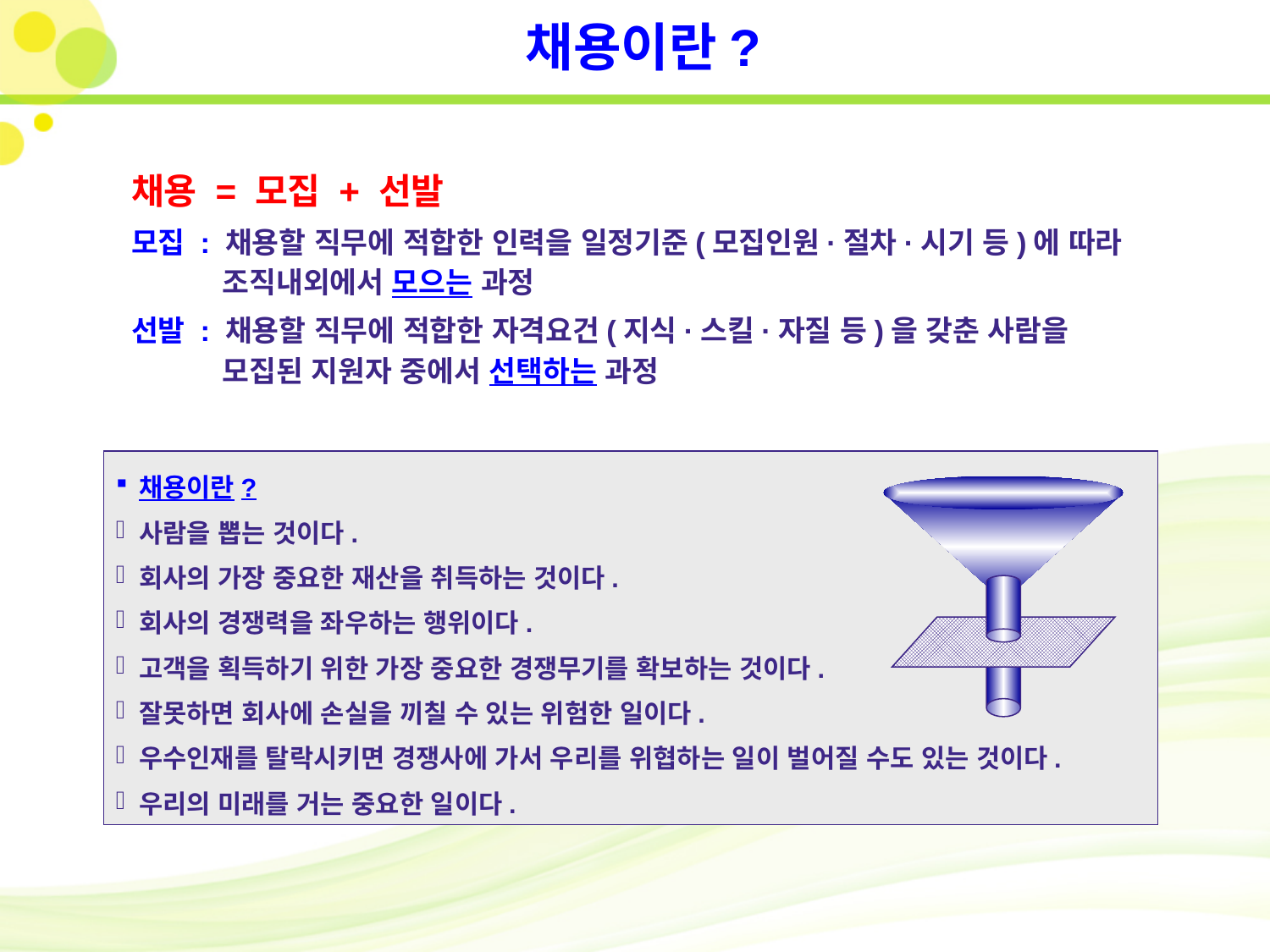

채용이란?
채용 = 모집 + 선발
모집 : 채용할 직무에 적합한 인력을 일정기준(모집인원·절차·시기 등)에 따라 조직내외에서 모으는 과정
선발 : 채용할 직무에 적합한 자격요건(지식·스킬·자질 등)을 갖춘 사람을 모집된 지원자 중에서 선택하는 과정
채용이란?
사람을 뽑는 것이다.
회사의 가장 중요한 재산을 취득하는 것이다.
회사의 경쟁력을 좌우하는 행위이다.
고객을 획득하기 위한 가장 중요한 경쟁무기를 확보하는 것이다.
잘못하면 회사에 손실을 끼칠 수 있는 위험한 일이다.
우수인재를 탈락시키면 경쟁사에 가서 우리를 위협하는 일이 벌어질 수도 있는 것이다.
우리의 미래를 거는 중요한 일이다.